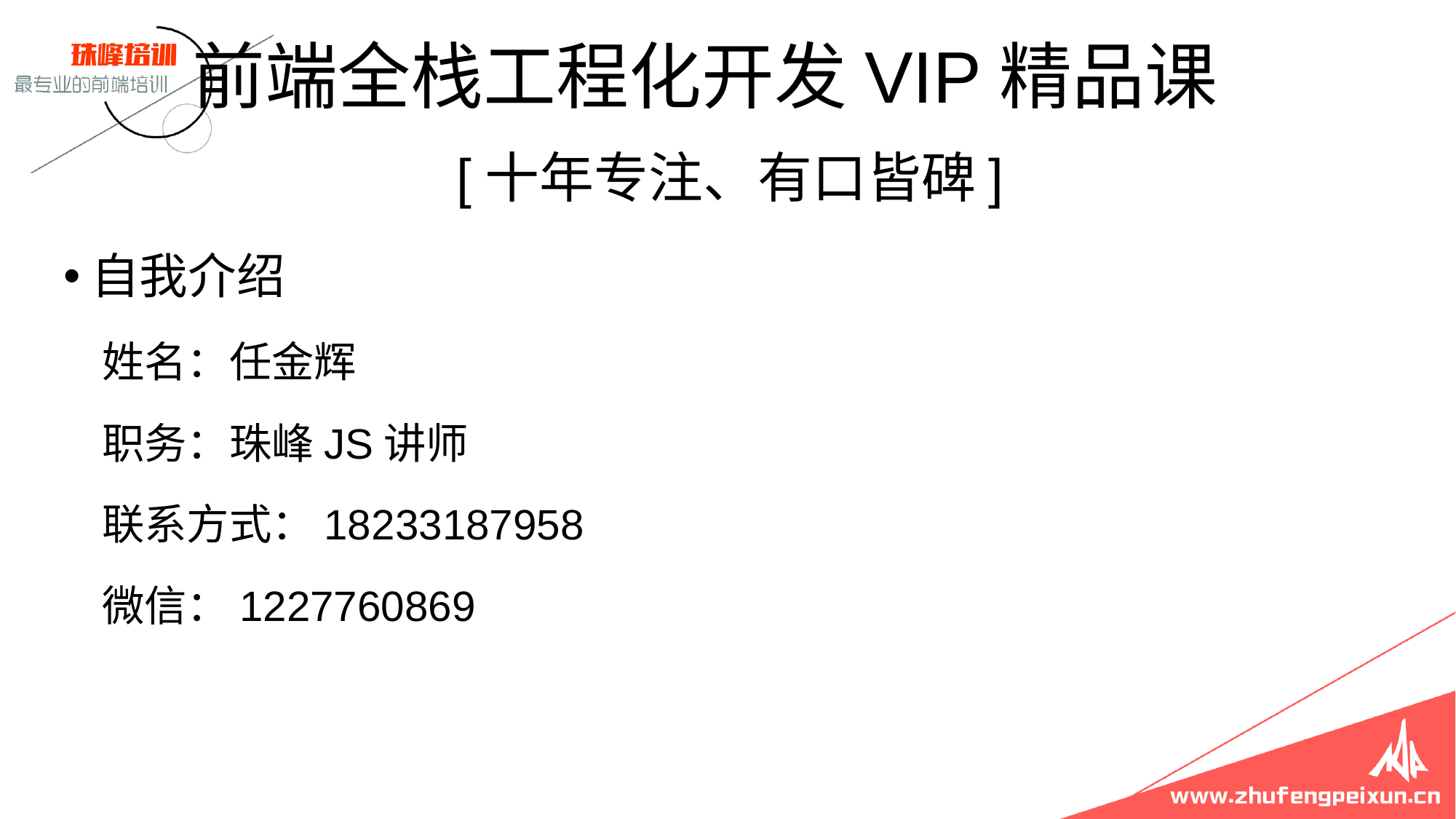

# 前端全栈工程化开发VIP精品课
[十年专注、有口皆碑]

自我介绍
   姓名：任金辉
   职务：珠峰JS讲师
   联系方式：18233187958
   微信：1227760869